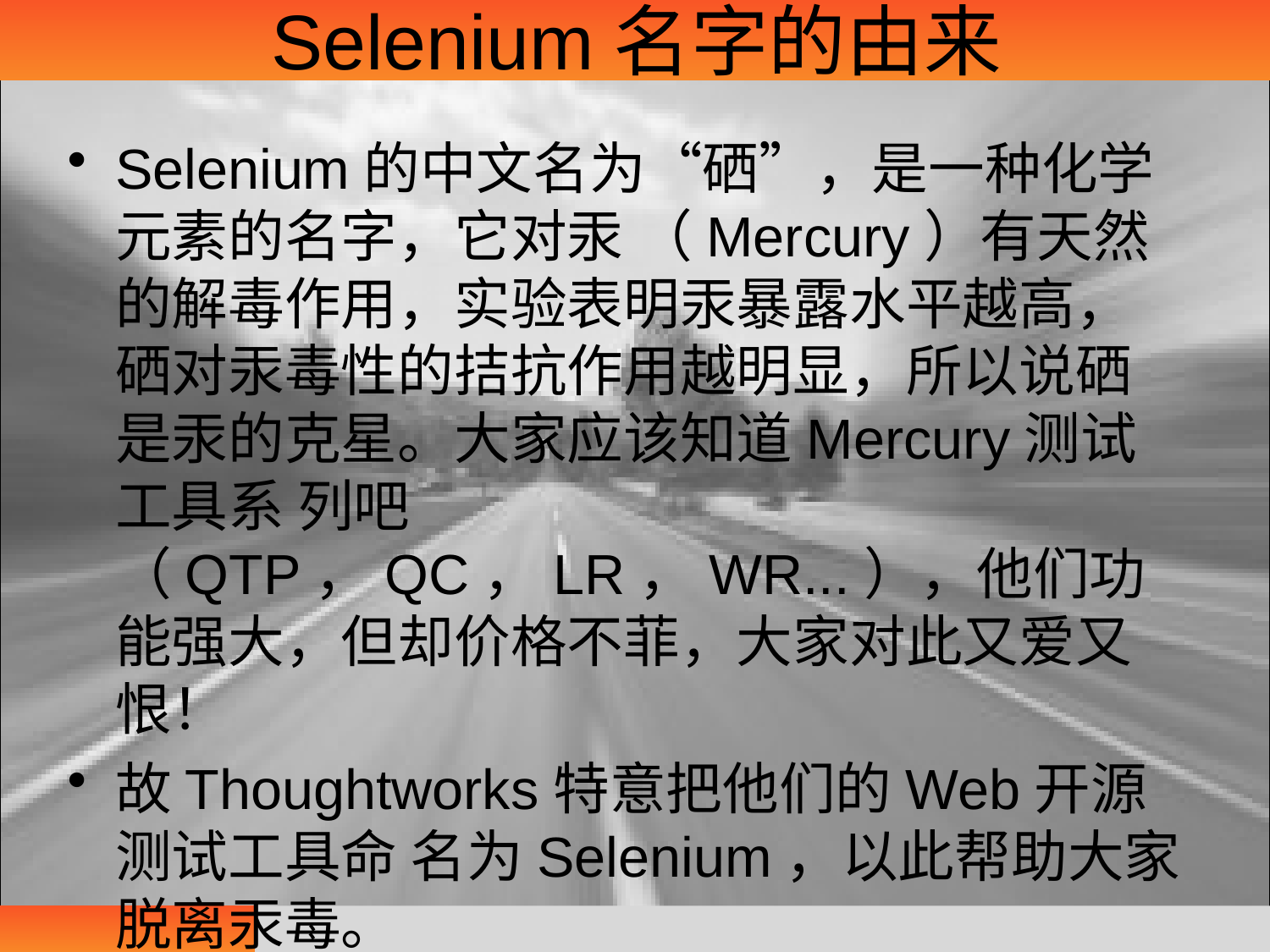

# Selenium名字的由来
Selenium的中文名为“硒”，是一种化学元素的名字，它对汞 （Mercury）有天然的解毒作用，实验表明汞暴露水平越高，硒对汞毒性的拮抗作用越明显，所以说硒是汞的克星。大家应该知道Mercury测试工具系 列吧（QTP，QC，LR，WR...），他们功能强大，但却价格不菲，大家对此又爱又恨！
故Thoughtworks特意把他们的Web开源测试工具命 名为Selenium，以此帮助大家脱离汞毒。